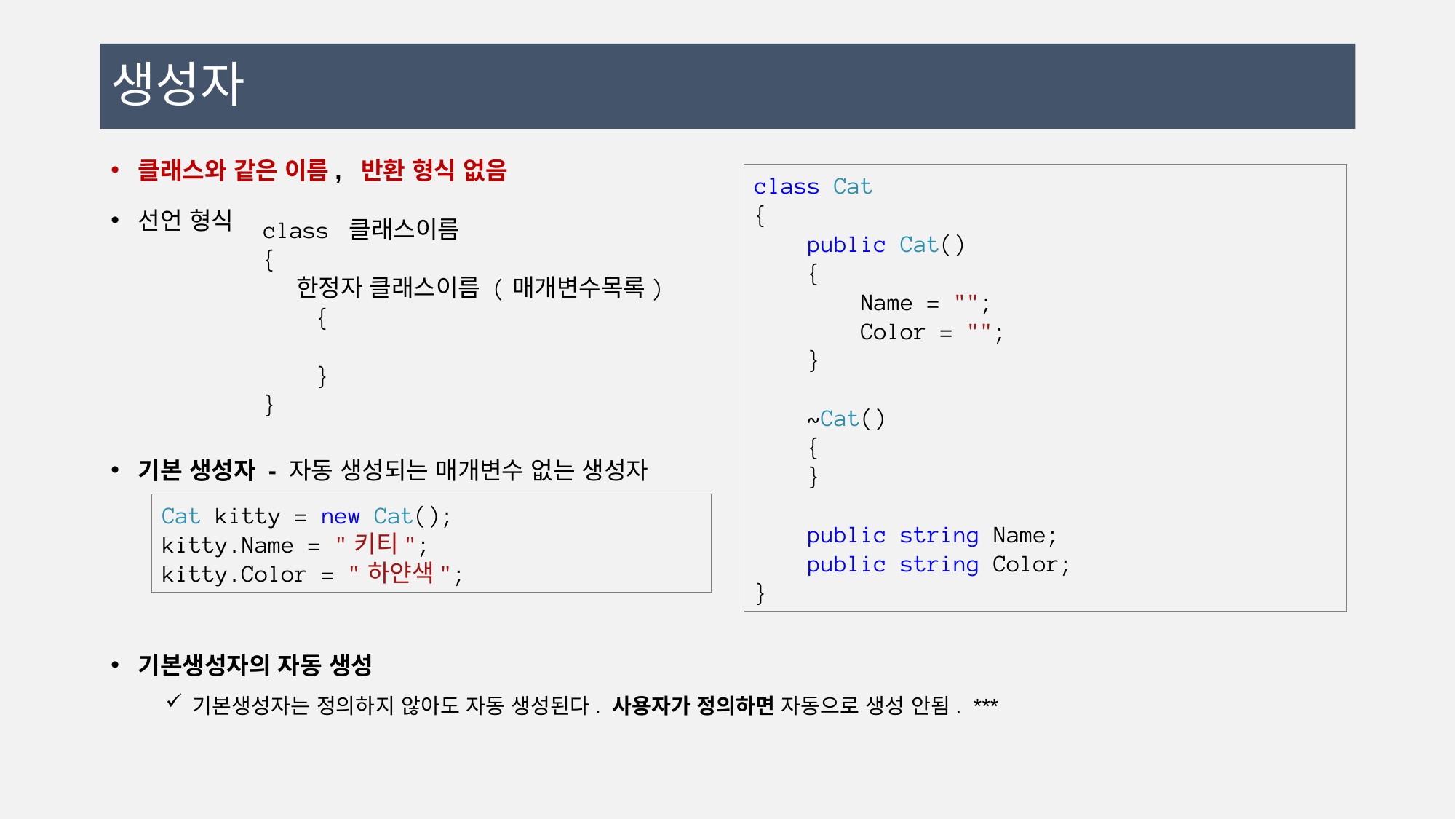

# 생성자
클래스와 같은 이름,  반환 형식 없음
선언 형식

기본 생성자 - 자동 생성되는 매개변수 없는 생성자

기본생성자의 자동 생성
기본생성자는 정의하지 않아도 자동 생성된다. 사용자가 정의하면 자동으로 생성 안됨.  ***
class Cat
{
    public Cat()
    {
        Name = "";
        Color = "";
    }

    ~Cat()
    {
    }

    public string Name;
    public string Color;
}
class 클래스이름
{
    한정자 클래스이름 (매개변수목록)
    {

    }
}
Cat kitty = new Cat();
kitty.Name = "키티";
kitty.Color = "하얀색";